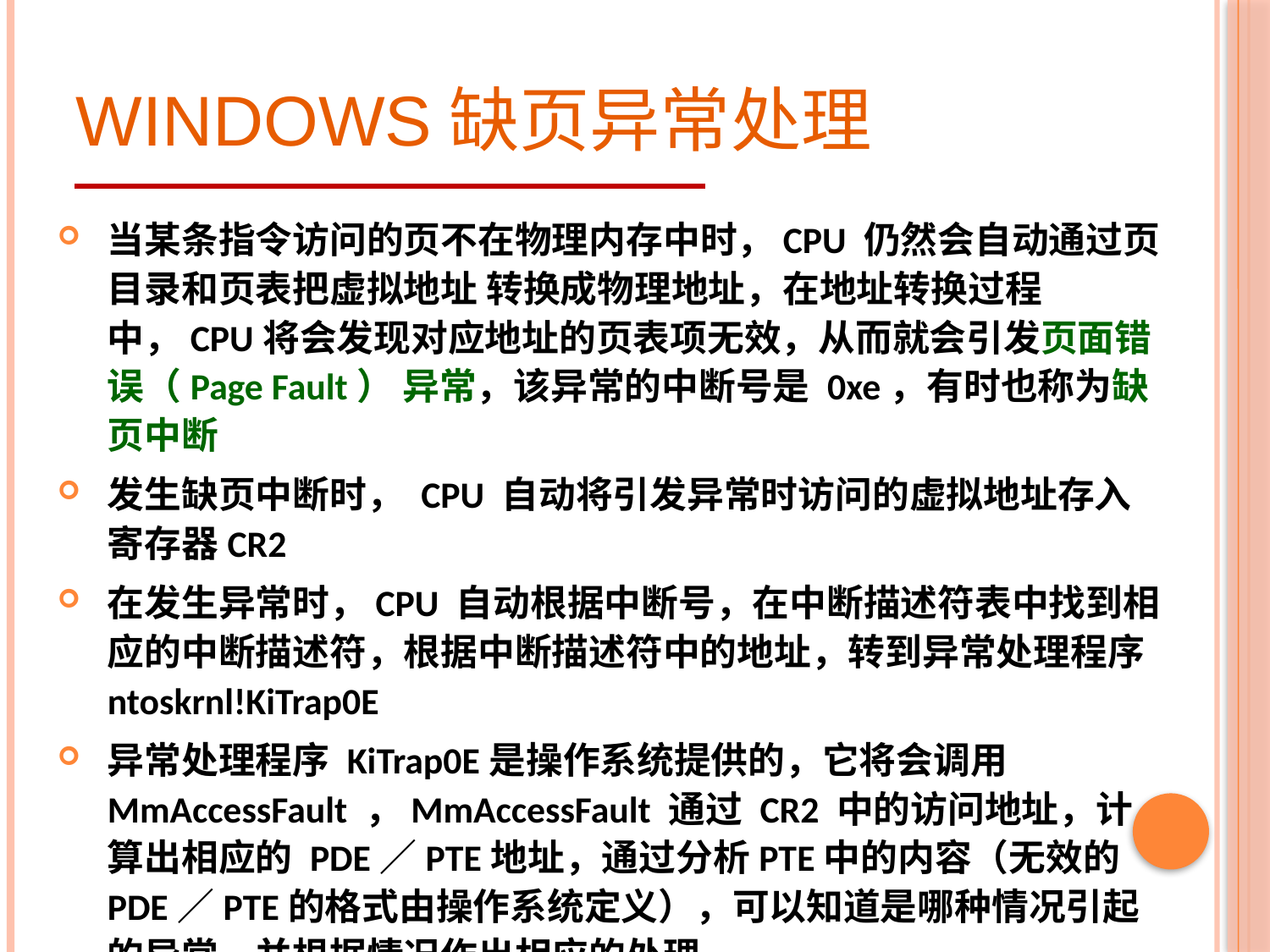

# Windows缺页异常处理
当某条指令访问的页不在物理内存中时，CPU 仍然会自动通过页目录和页表把虚拟地址 转换成物理地址，在地址转换过程中，CPU将会发现对应地址的页表项无效，从而就会引发页面错误（Page Fault） 异常，该异常的中断号是 0xe，有时也称为缺页中断
发生缺页中断时， CPU 自动将引发异常时访问的虚拟地址存入寄存器CR2
在发生异常时，CPU 自动根据中断号，在中断描述符表中找到相应的中断描述符，根据中断描述符中的地址，转到异常处理程序ntoskrnl!KiTrap0E
异常处理程序 KiTrap0E是操作系统提供的，它将会调用MmAccessFault ，MmAccessFault 通过 CR2 中的访问地址，计算出相应的 PDE／PTE地址，通过分析PTE中的内容（无效的 PDE／PTE的格式由操作系统定义），可以知道是哪种情况引起的异常，并根据情况作出相应的处理